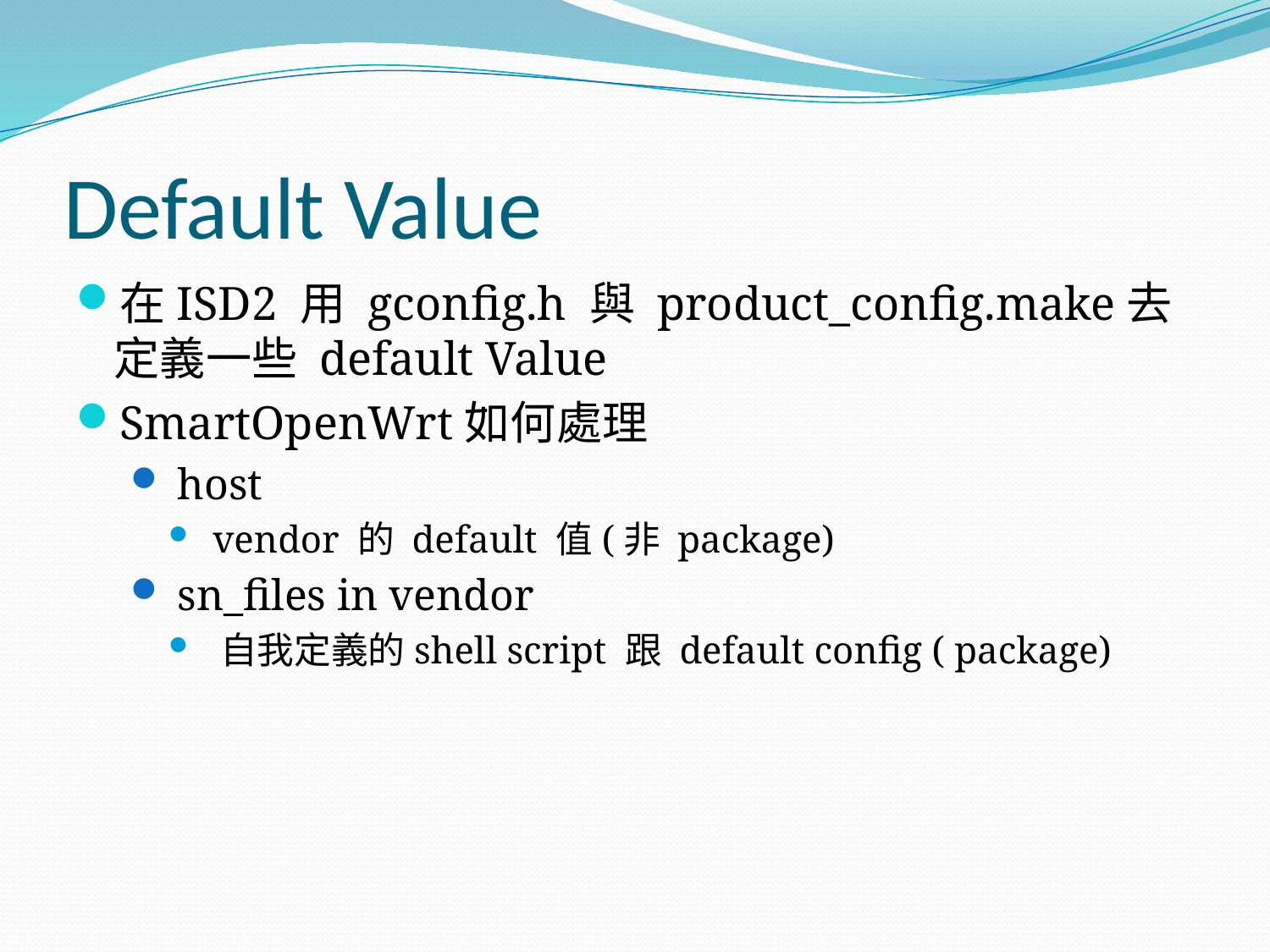

# Default Value
在ISD2 用 gconfig.h 與 product_config.make去定義一些 default Value
SmartOpenWrt如何處理
 host
 vendor 的 default 值(非 package)
 sn_files in vendor
 自我定義的shell script 跟 default config ( package)